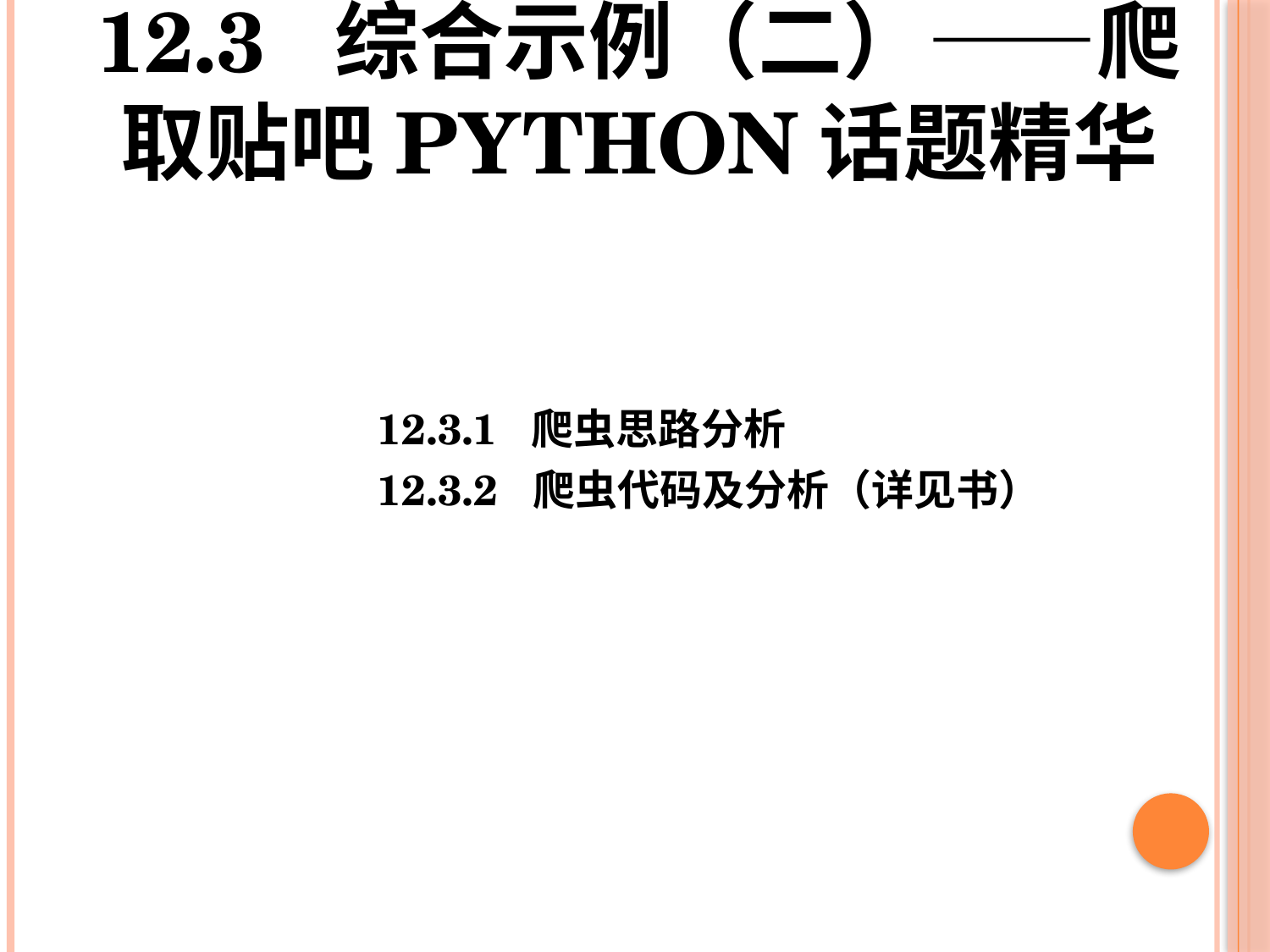

# 12.3  综合示例（二）——爬取贴吧Python话题精华
12.3.1  爬虫思路分析
12.3.2  爬虫代码及分析（详见书）